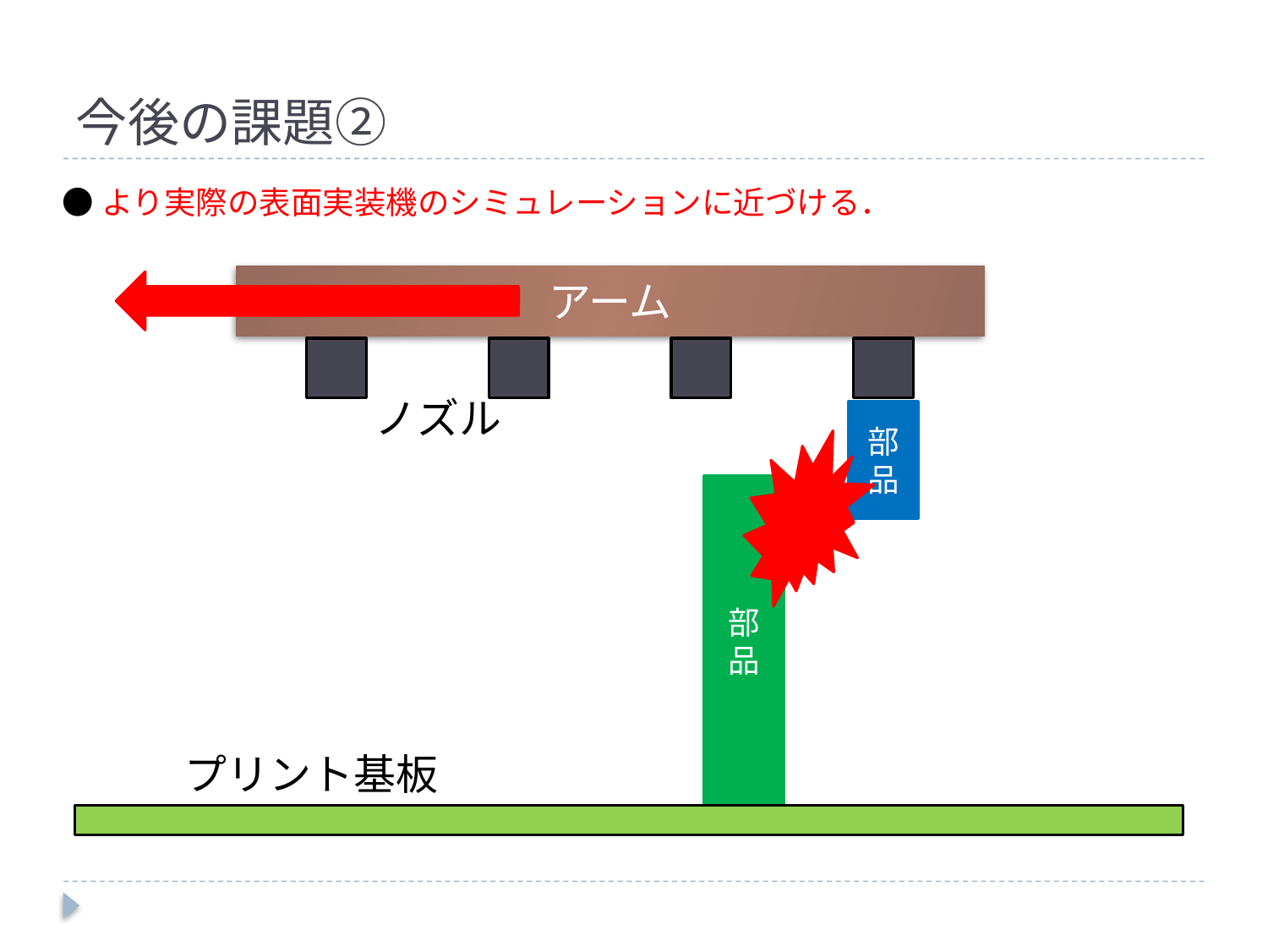

# 今後の課題②
●より実際の表面実装機のシミュレーションに近づける．
アーム

ノズル
部品

部品
プリント基板